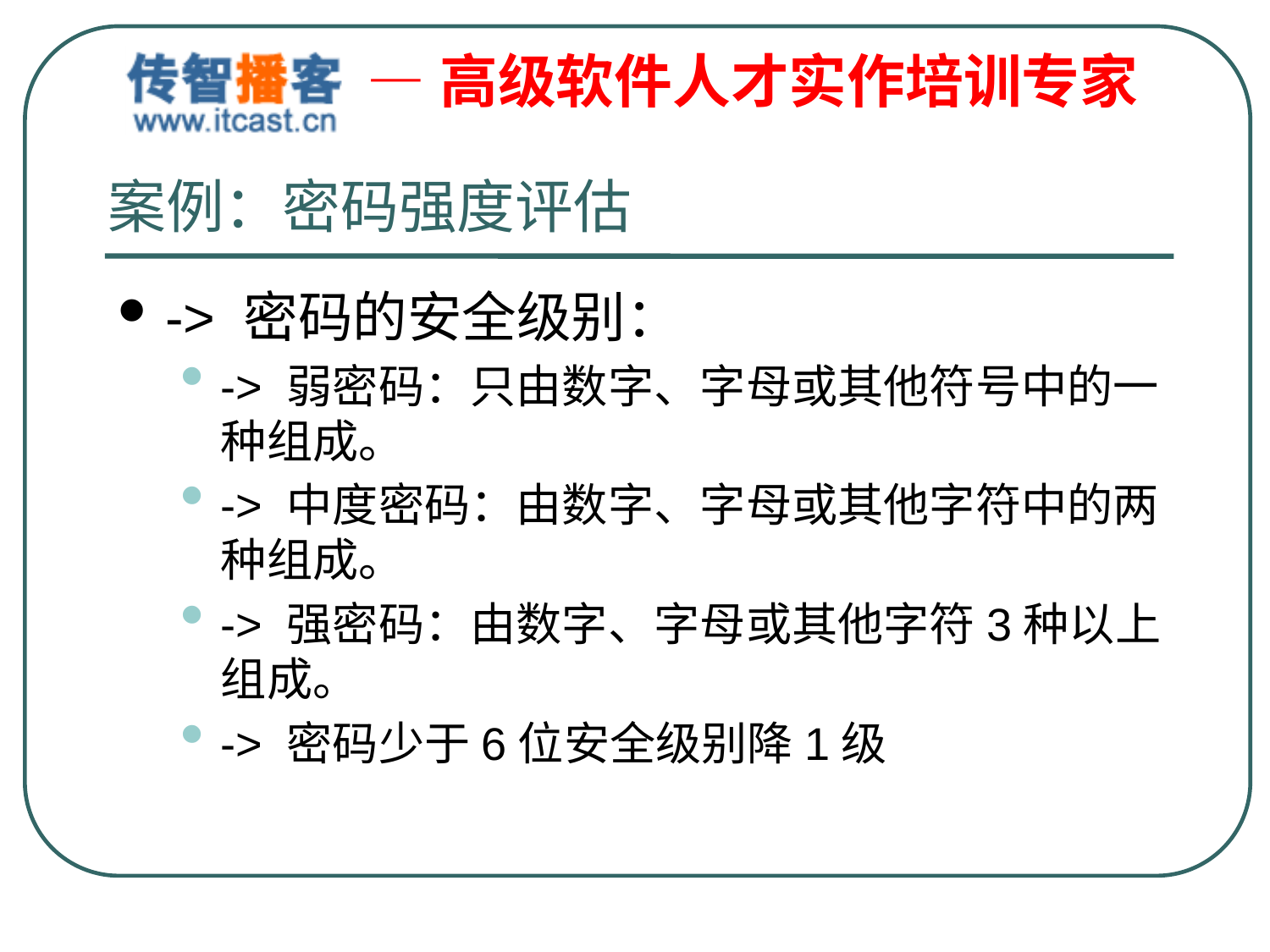

# 案例：密码强度评估
-> 密码的安全级别：
-> 弱密码：只由数字、字母或其他符号中的一种组成。
-> 中度密码：由数字、字母或其他字符中的两种组成。
-> 强密码：由数字、字母或其他字符3种以上组成。
-> 密码少于6位安全级别降1级